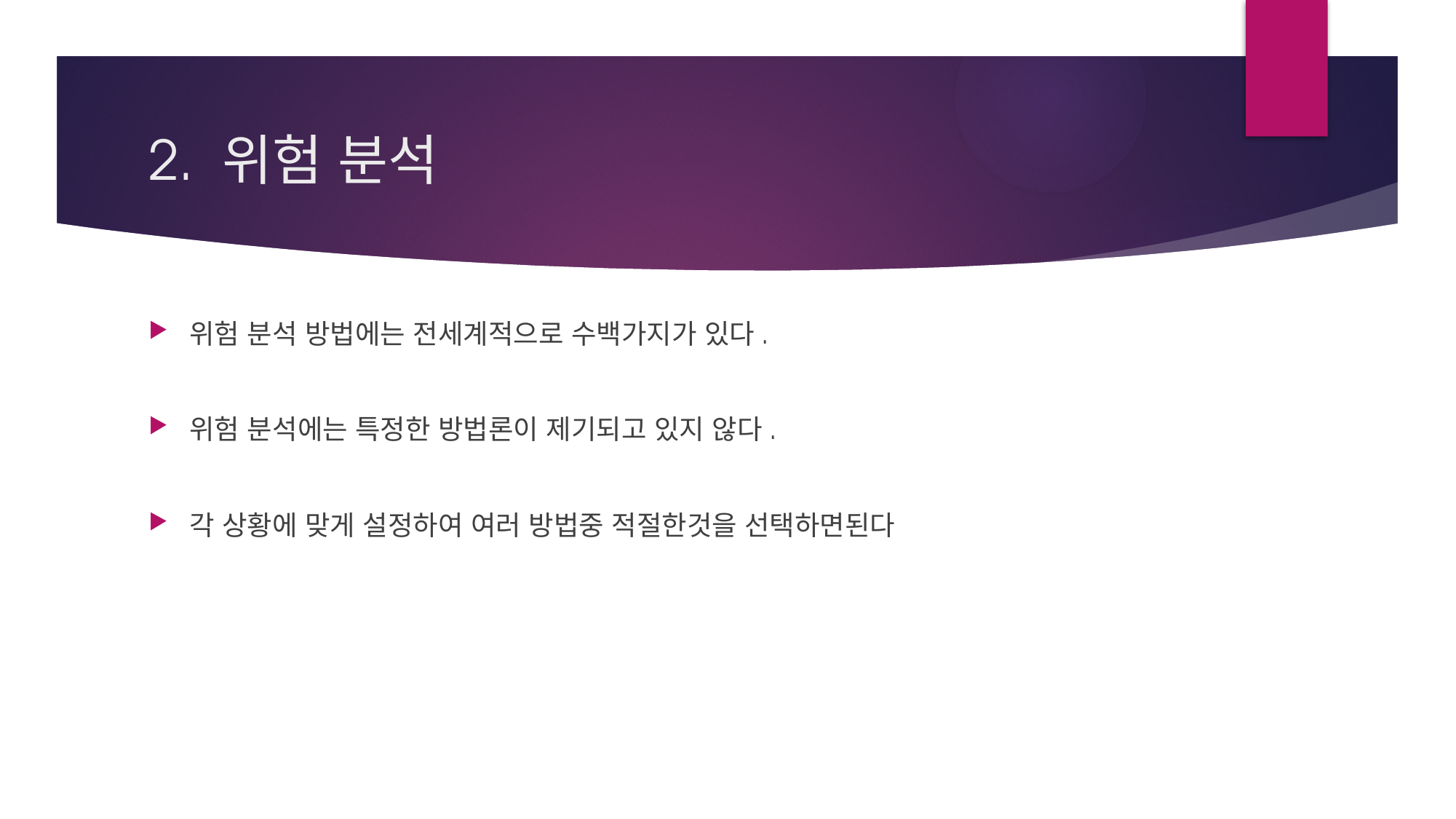

# 2. 위험 분석
위험 분석 방법에는 전세계적으로 수백가지가 있다.

위험 분석에는 특정한 방법론이 제기되고 있지 않다.

각 상황에 맞게 설정하여 여러 방법중 적절한것을 선택하면된다